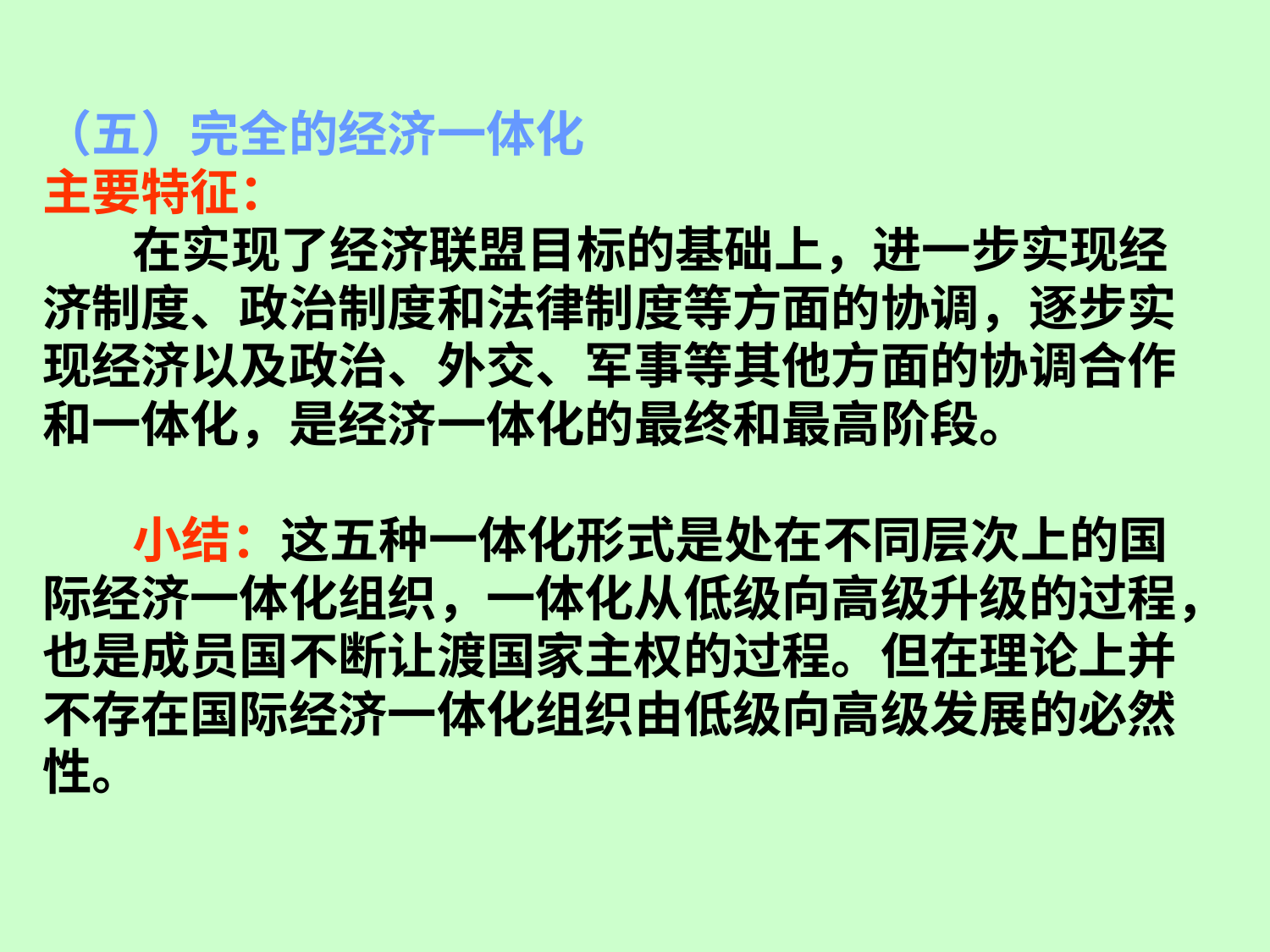

（五）完全的经济一体化
主要特征：
       在实现了经济联盟目标的基础上，进一步实现经济制度、政治制度和法律制度等方面的协调，逐步实现经济以及政治、外交、军事等其他方面的协调合作和一体化，是经济一体化的最终和最高阶段。

       小结：这五种一体化形式是处在不同层次上的国际经济一体化组织，一体化从低级向高级升级的过程，也是成员国不断让渡国家主权的过程。但在理论上并不存在国际经济一体化组织由低级向高级发展的必然性。
6